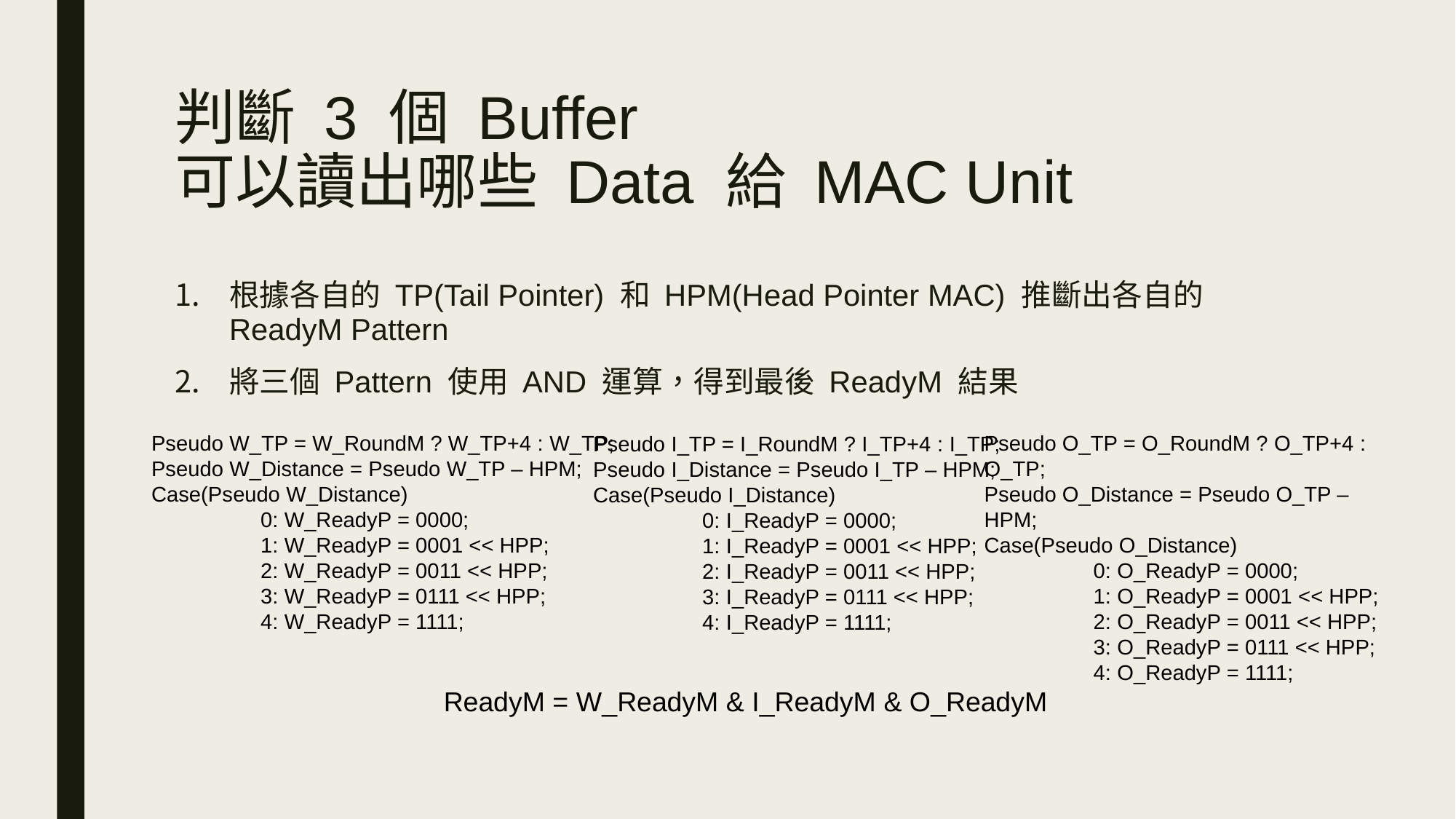

# 判斷 3 個 Buffer 可以讀出哪些 Data 給 MAC Unit
根據各自的 TP(Tail Pointer) 和 HPM(Head Pointer MAC) 推斷出各自的 ReadyM Pattern
將三個 Pattern 使用 AND 運算，得到最後 ReadyM 結果
Pseudo W_TP = W_RoundM ? W_TP+4 : W_TP;
Pseudo W_Distance = Pseudo W_TP – HPM;
Case(Pseudo W_Distance)
	0: W_ReadyP = 0000;
	1: W_ReadyP = 0001 << HPP;
	2: W_ReadyP = 0011 << HPP;
	3: W_ReadyP = 0111 << HPP;
	4: W_ReadyP = 1111;
Pseudo O_TP = O_RoundM ? O_TP+4 : O_TP;
Pseudo O_Distance = Pseudo O_TP – HPM;
Case(Pseudo O_Distance)
	0: O_ReadyP = 0000;
	1: O_ReadyP = 0001 << HPP;
	2: O_ReadyP = 0011 << HPP;
	3: O_ReadyP = 0111 << HPP;
	4: O_ReadyP = 1111;
Pseudo I_TP = I_RoundM ? I_TP+4 : I_TP;
Pseudo I_Distance = Pseudo I_TP – HPM;
Case(Pseudo I_Distance)
	0: I_ReadyP = 0000;
	1: I_ReadyP = 0001 << HPP;
	2: I_ReadyP = 0011 << HPP;
	3: I_ReadyP = 0111 << HPP;
	4: I_ReadyP = 1111;
ReadyM = W_ReadyM & I_ReadyM & O_ReadyM